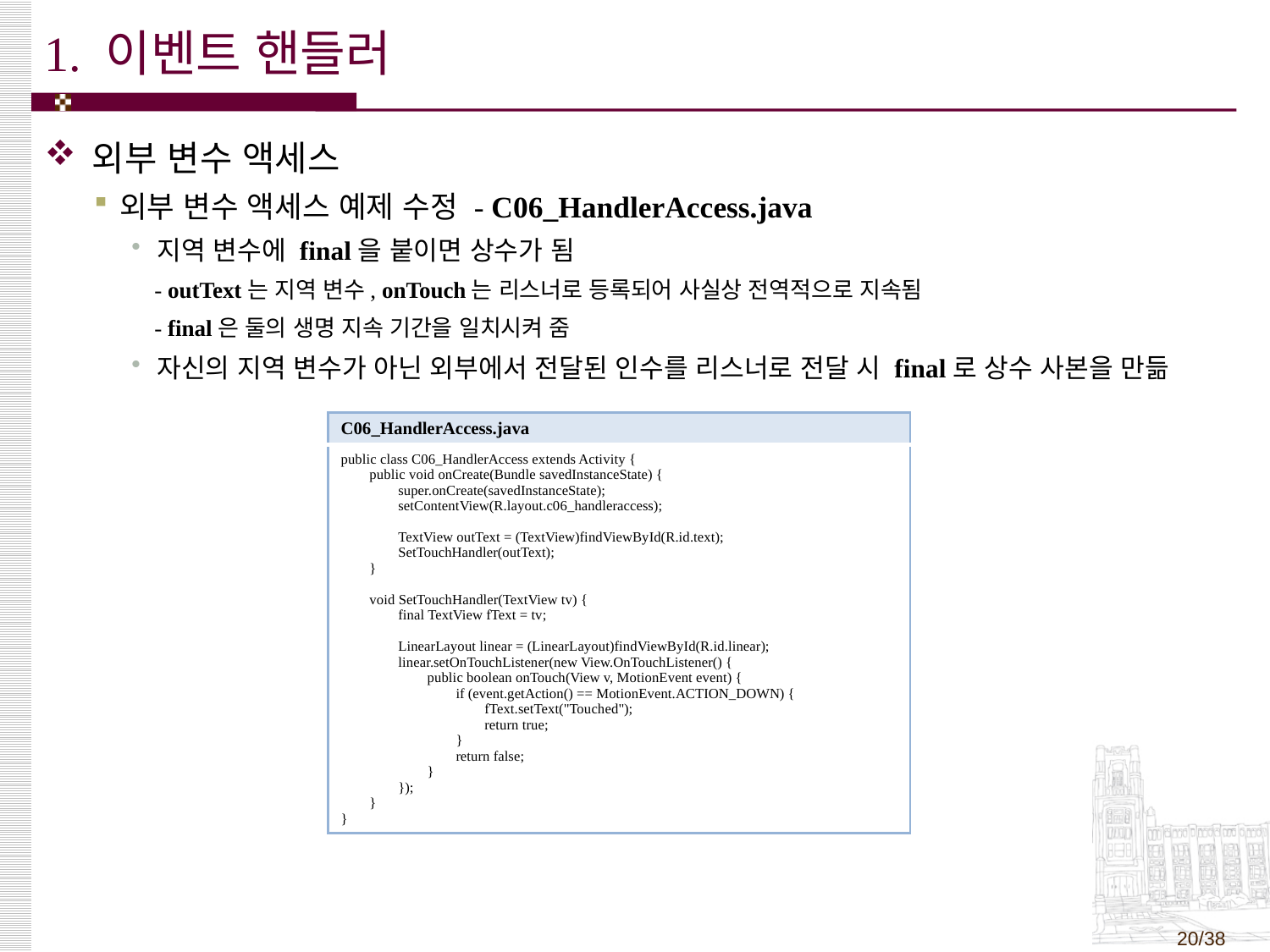

# 1. 이벤트 핸들러
외부 변수 액세스
외부 변수 액세스 예제 수정 - C06_HandlerAccess.java
지역 변수에 final을 붙이면 상수가 됨
    - outText는 지역 변수, onTouch는 리스너로 등록되어 사실상 전역적으로 지속됨
    - final은 둘의 생명 지속 기간을 일치시켜 줌
자신의 지역 변수가 아닌 외부에서 전달된 인수를 리스너로 전달 시 final로 상수 사본을 만듦
| C06\_HandlerAccess.java |
| --- |
| public class C06\_HandlerAccess extends Activity { public void onCreate(Bundle savedInstanceState) { super.onCreate(savedInstanceState); setContentView(R.layout.c06\_handleraccess); TextView outText = (TextView)findViewById(R.id.text); SetTouchHandler(outText); } void SetTouchHandler(TextView tv) { final TextView fText = tv; LinearLayout linear = (LinearLayout)findViewById(R.id.linear); linear.setOnTouchListener(new View.OnTouchListener() { public boolean onTouch(View v, MotionEvent event) { if (event.getAction() == MotionEvent.ACTION\_DOWN) { fText.setText("Touched"); return true; } return false; } }); } } |